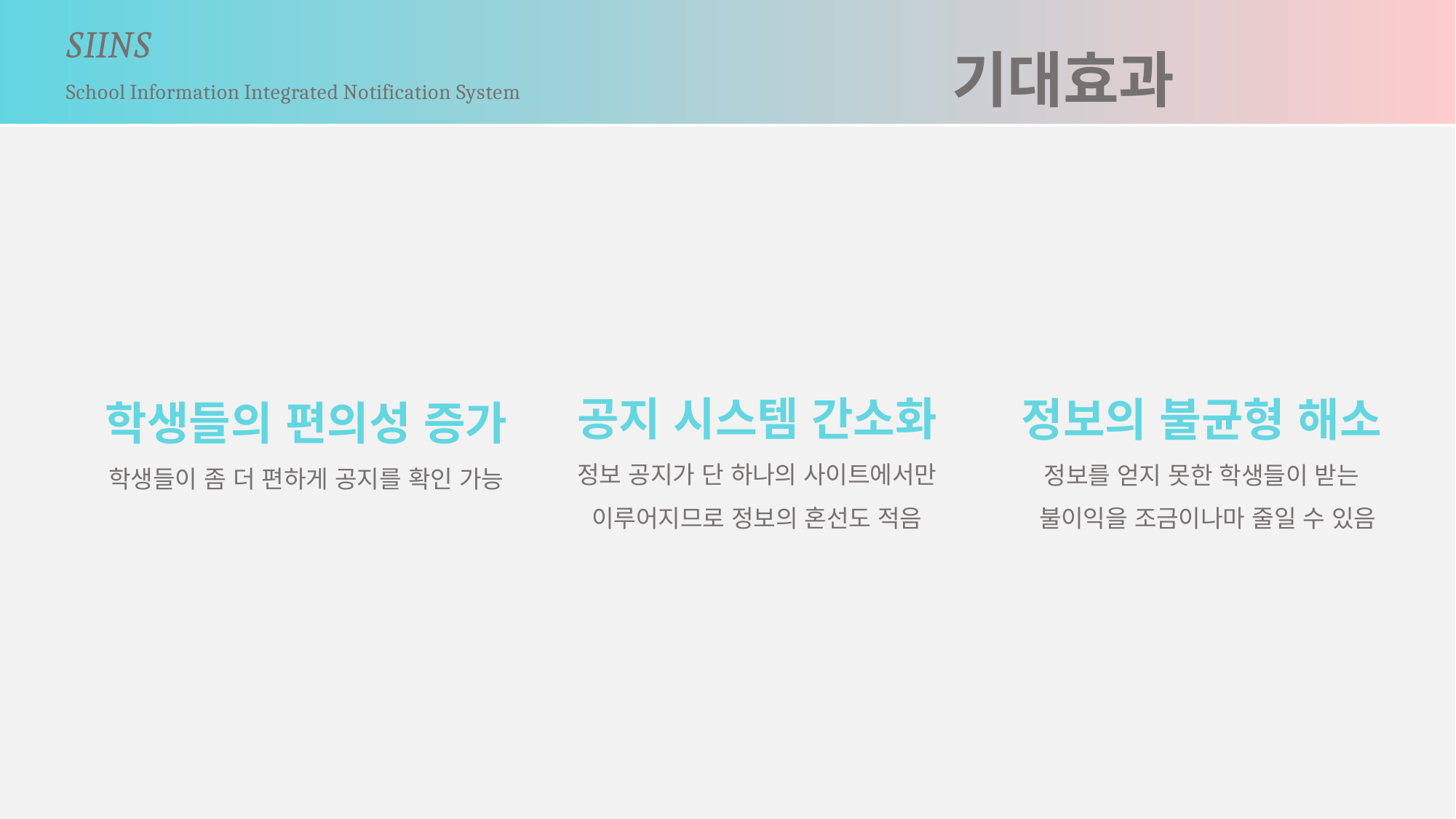

SIINS
School Information Integrated Notification System
기대효과
공지 시스템 간소화
정보 공지가 단 하나의 사이트에서만 이루어지므로 정보의 혼선도 적음
정보의 불균형 해소
정보를 얻지 못한 학생들이 받는
 불이익을 조금이나마 줄일 수 있음
학생들의 편의성 증가
학생들이 좀 더 편하게 공지를 확인 가능